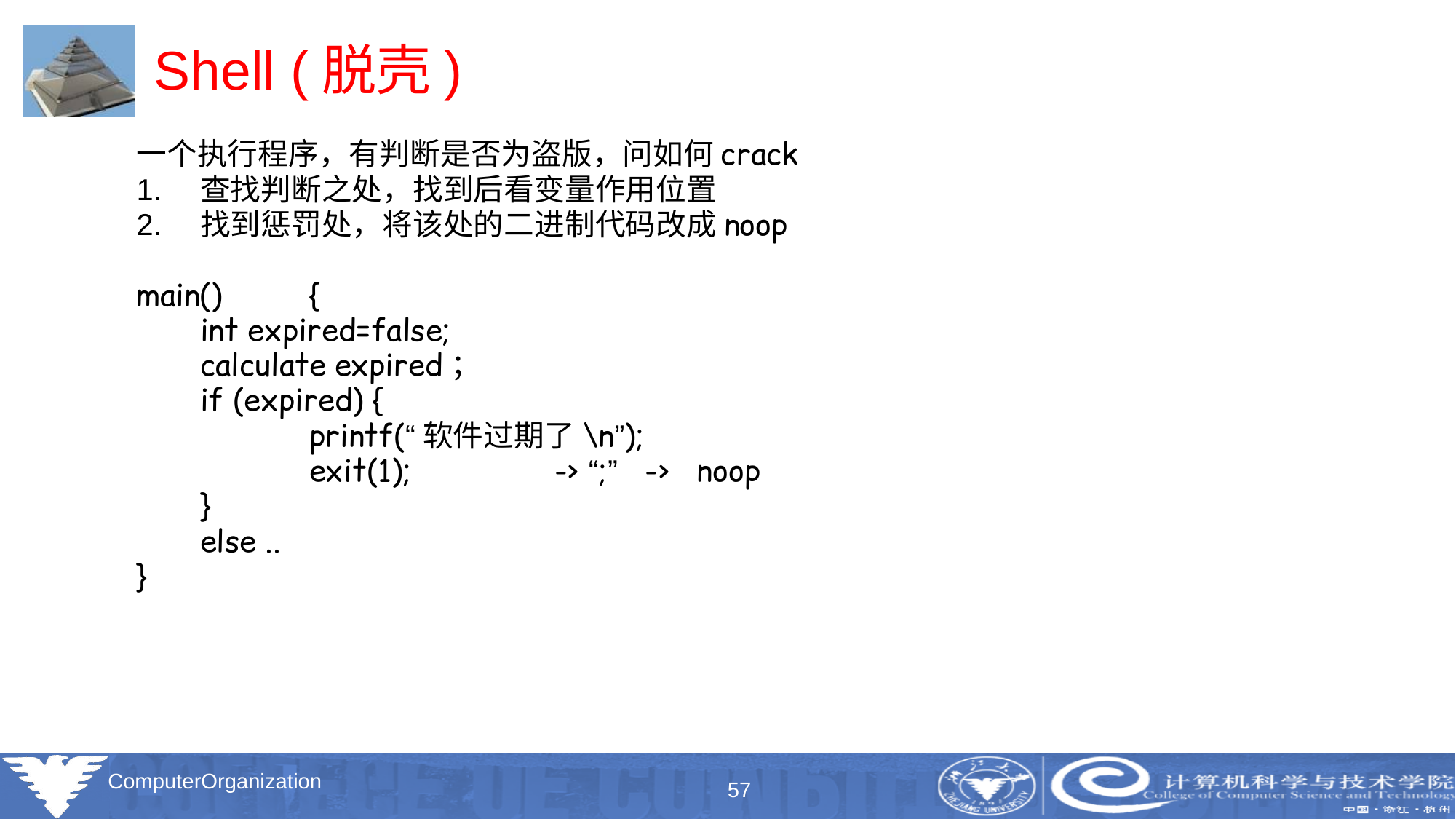

# Shell (脱壳)
一个执行程序，有判断是否为盗版，问如何crack
查找判断之处，找到后看变量作用位置
找到惩罚处，将该处的二进制代码改成noop

main()	{
	int expired=false;
	calculate expired；
	if (expired) {
		printf(“软件过期了\n”);
		exit(1);	               -> “;”   ->   noop
	}
	else ..
}